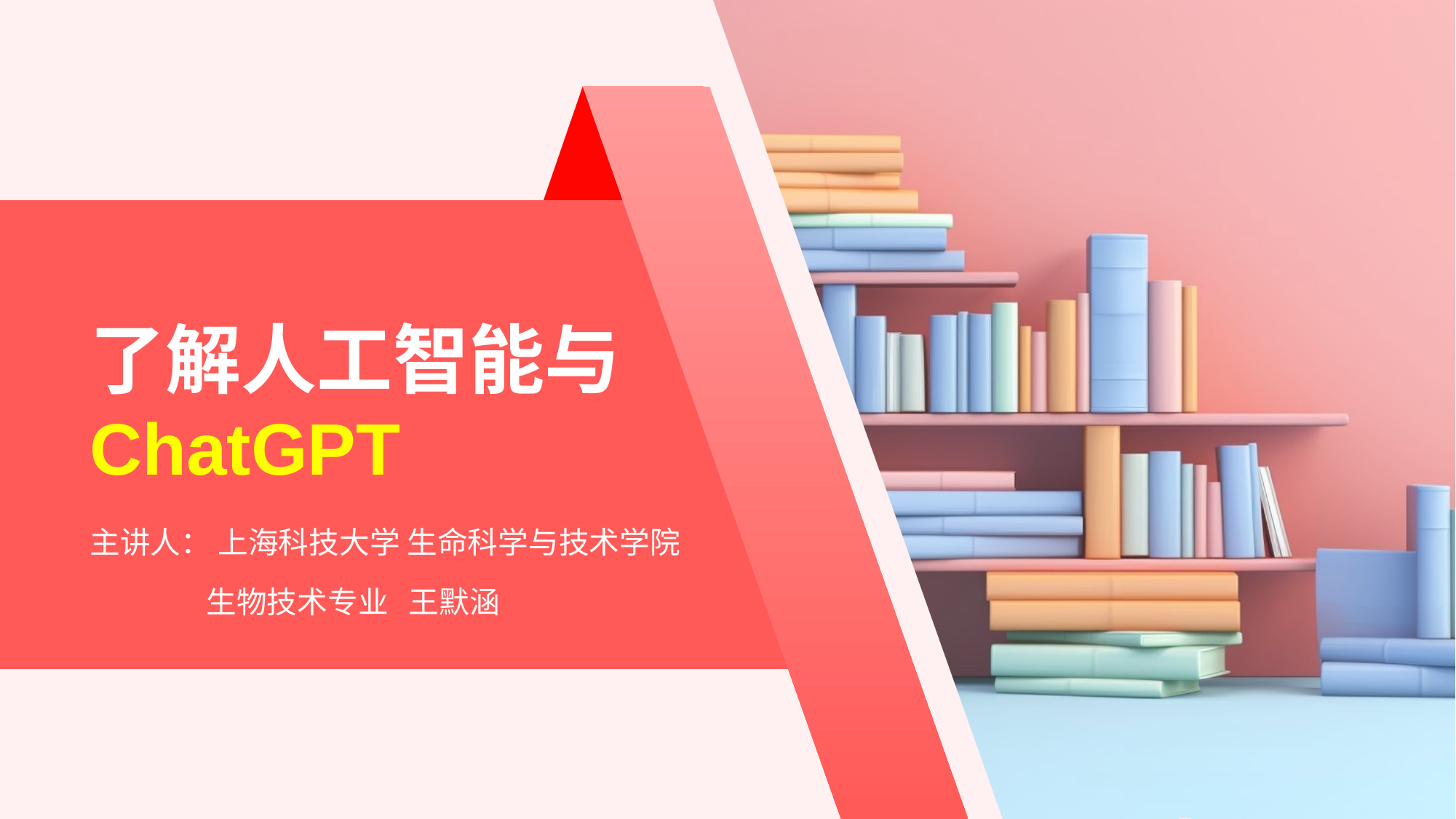

# 了解人工智能与 ChatGPT
主讲人： 上海科技大学 生命科学与技术学院
                生物技术专业   王默涵